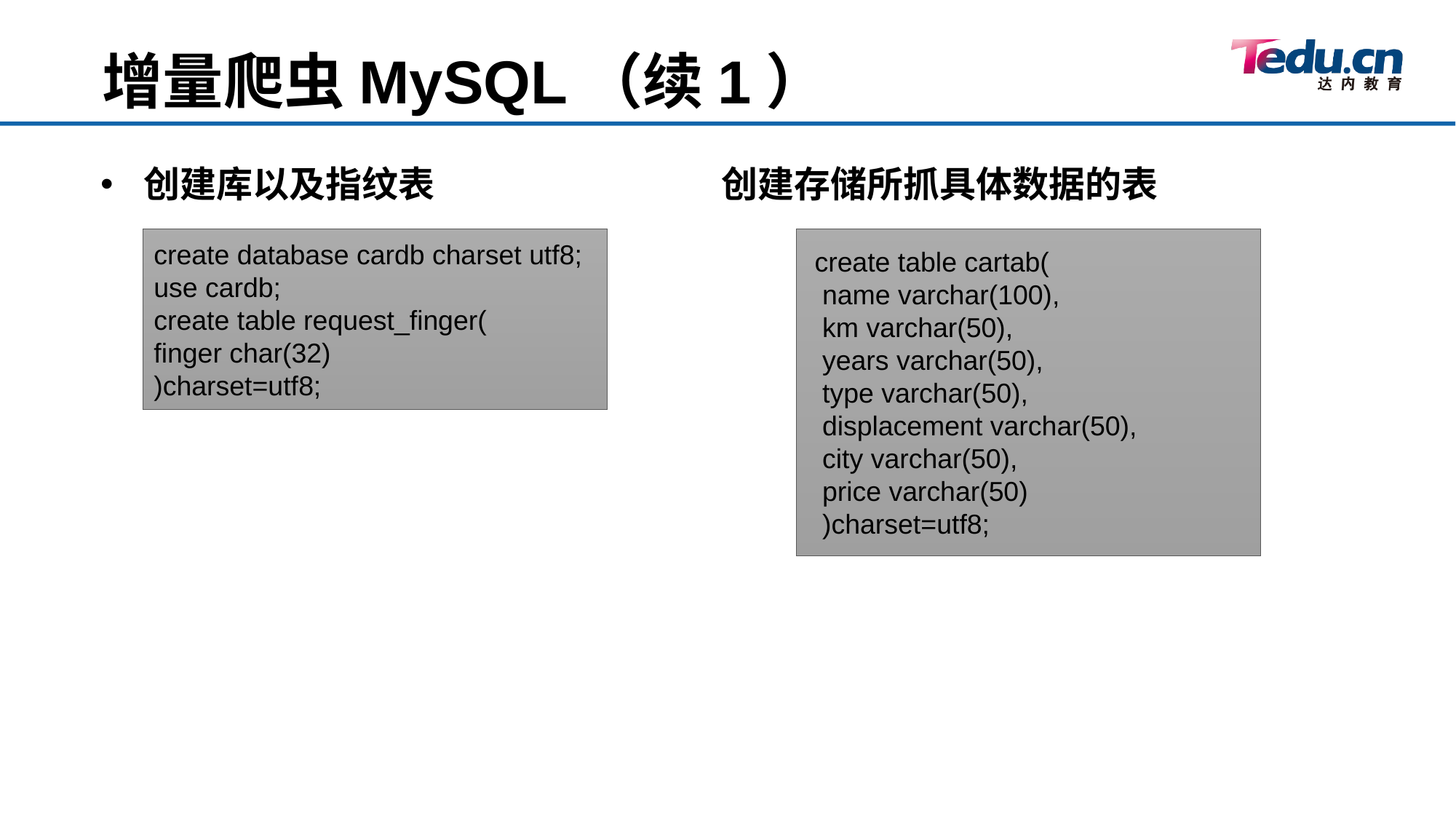

增量爬虫MySQL（续1）
创建库以及指纹表                                   创建存储所抓具体数据的表
create database cardb charset utf8;
use cardb;
create table request_finger(
finger char(32)
)charset=utf8;
 create table cartab(
  name varchar(100),
  km varchar(50),
  years varchar(50),
  type varchar(50),
  displacement varchar(50),
  city varchar(50),
  price varchar(50)
  )charset=utf8;